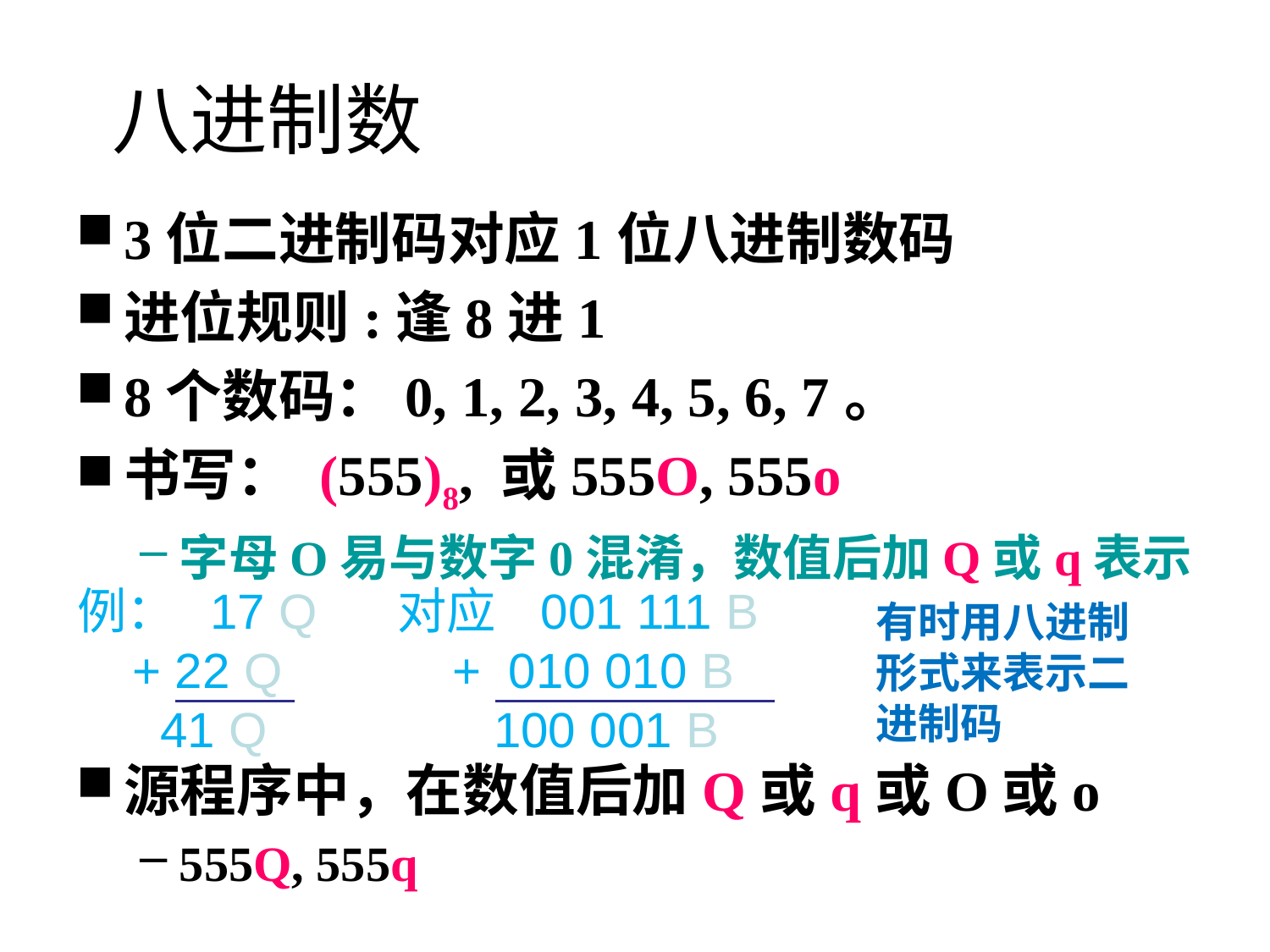

# 八进制数
3位二进制码对应1位八进制数码
进位规则:逢8进1
8个数码：0, 1, 2, 3, 4, 5, 6, 7。
书写： (555)8, 或555O, 555o
字母O易与数字0混淆，数值后加Q或q表示

源程序中，在数值后加Q或q或O或o
555Q, 555q
例：  17 Q
    + 22 Q
      41 Q
对应   001 111 B
    +  010 010 B
       100 001 B
有时用八进制形式来表示二进制码